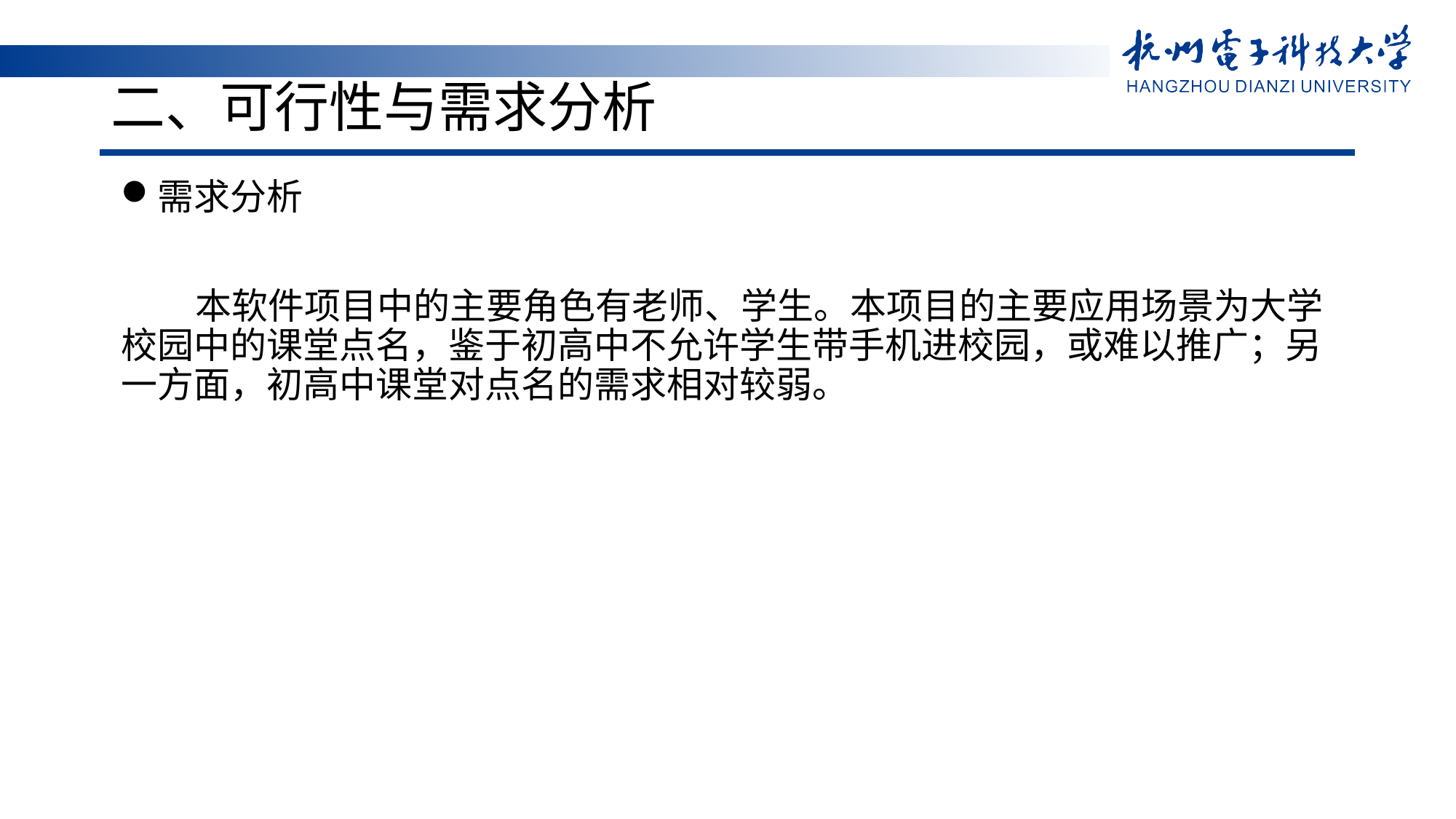

# 二、可行性与需求分析
需求分析

        本软件项目中的主要角色有老师、学生。本项目的主要应用场景为大学校园中的课堂点名，鉴于初高中不允许学生带手机进校园，或难以推广；另一方面，初高中课堂对点名的需求相对较弱。